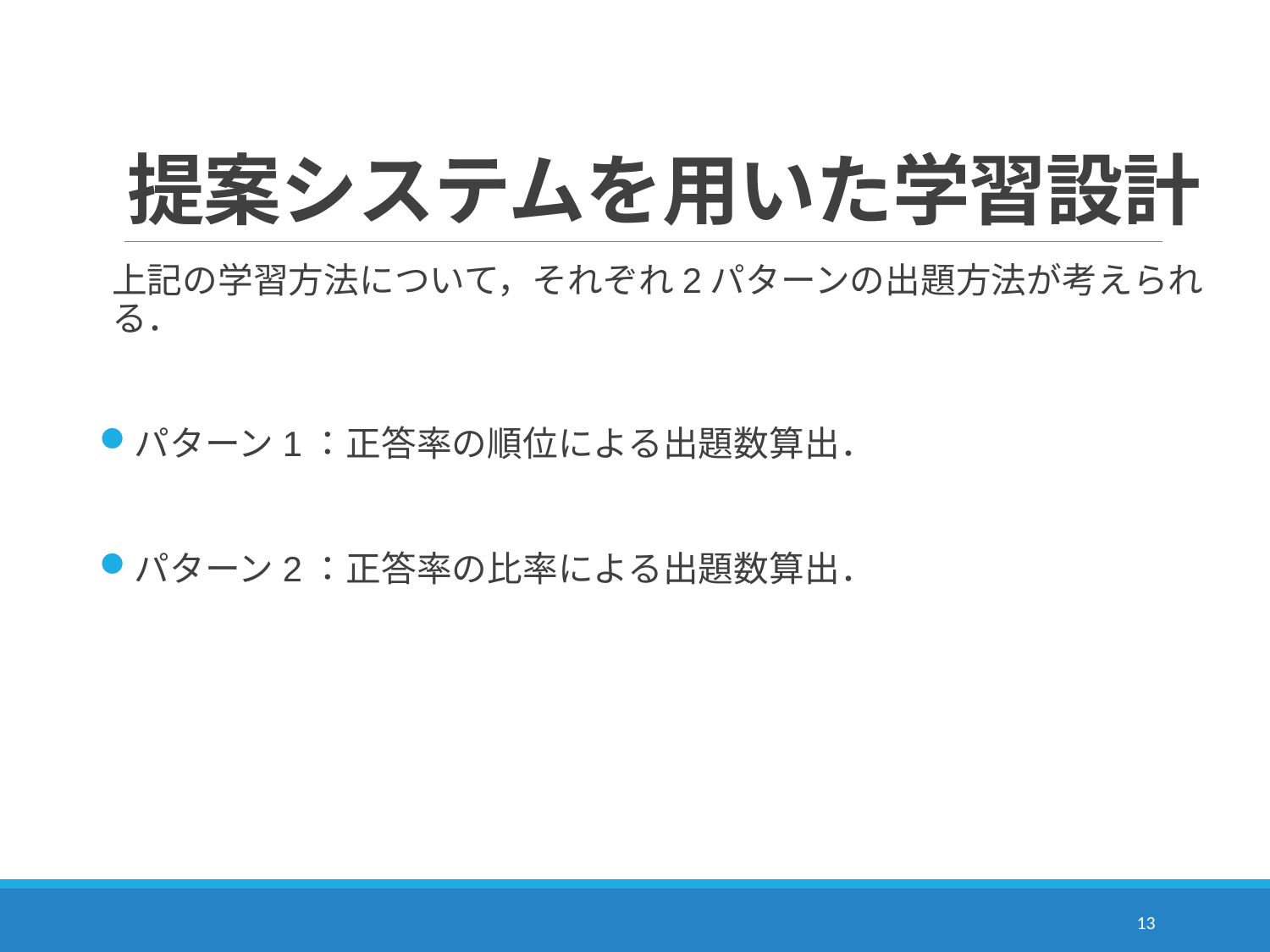

# 提案システムを用いた学習設計
上記の学習方法について，それぞれ2パターンの出題方法が考えられる．

パターン1：正答率の順位による出題数算出．

パターン2：正答率の比率による出題数算出．

13